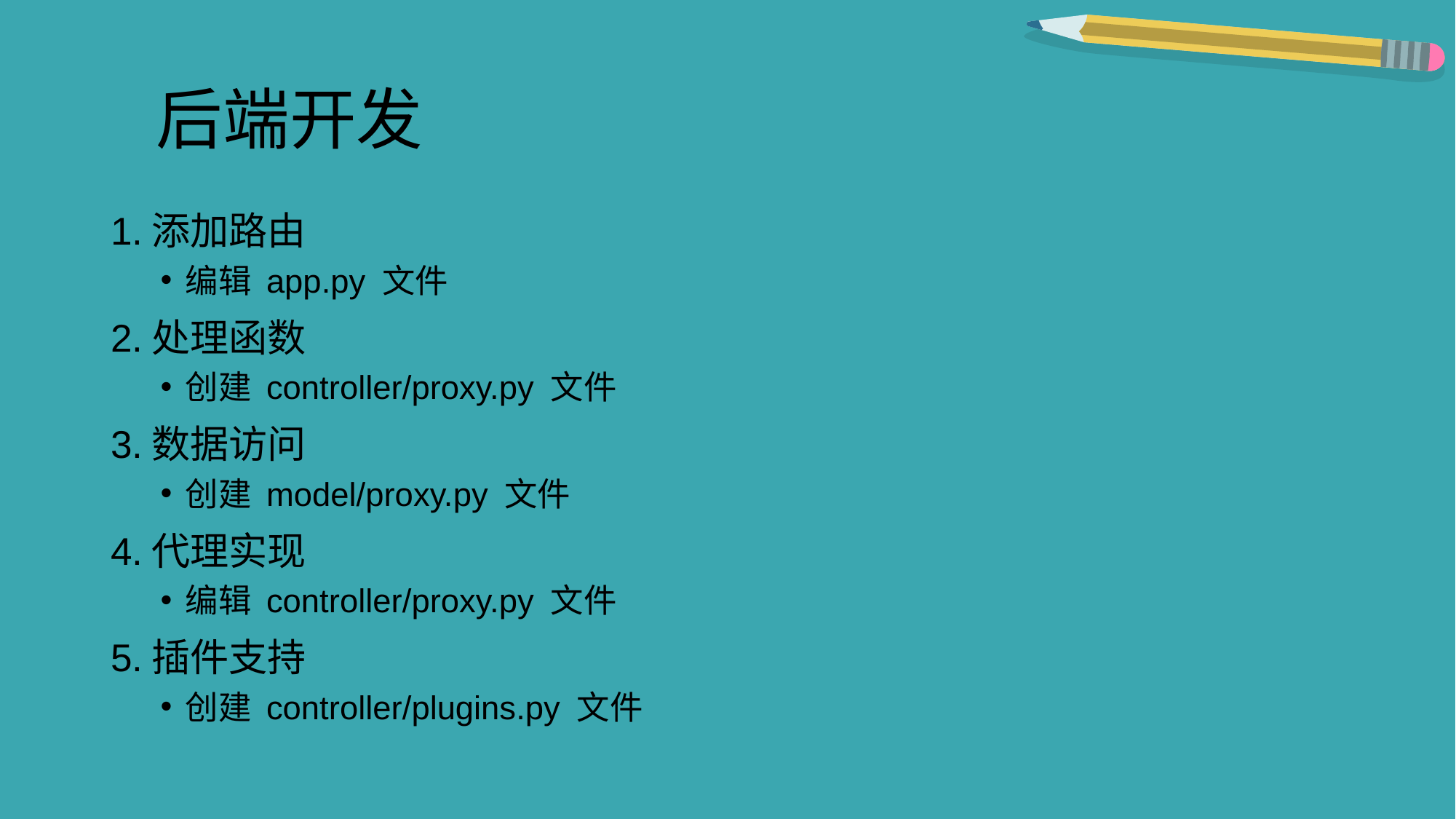

# 后端开发
1.添加路由
编辑 app.py 文件
2.处理函数
创建 controller/proxy.py 文件
3.数据访问
创建 model/proxy.py 文件
4.代理实现
编辑 controller/proxy.py 文件
5.插件支持
创建 controller/plugins.py 文件